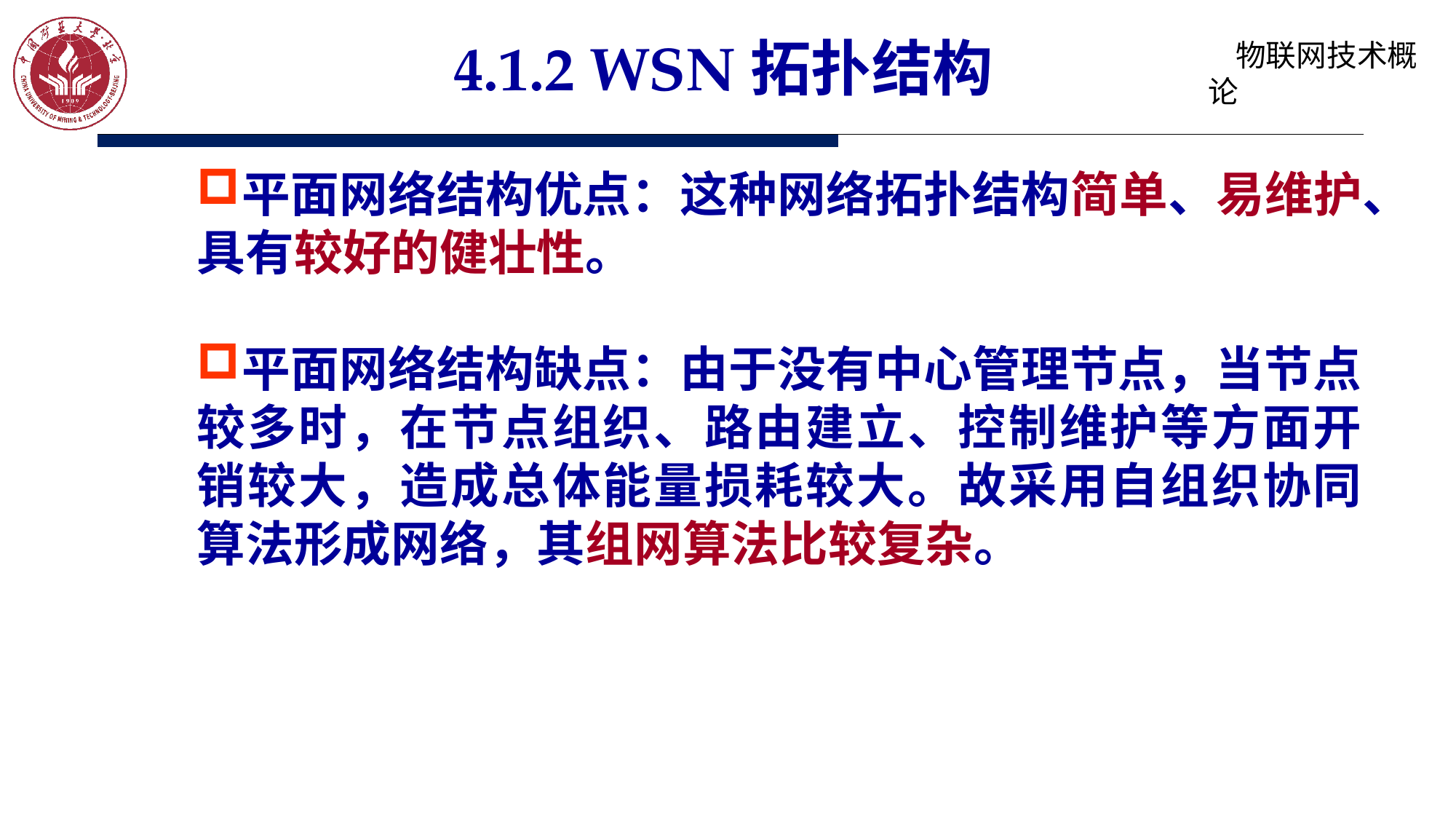

# 4.1.2 WSN拓扑结构

平面网络结构优点：这种网络拓扑结构简单、易维护、具有较好的健壮性。

平面网络结构缺点：由于没有中心管理节点，当节点较多时，在节点组织、路由建立、控制维护等方面开销较大，造成总体能量损耗较大。故采用自组织协同算法形成网络，其组网算法比较复杂。